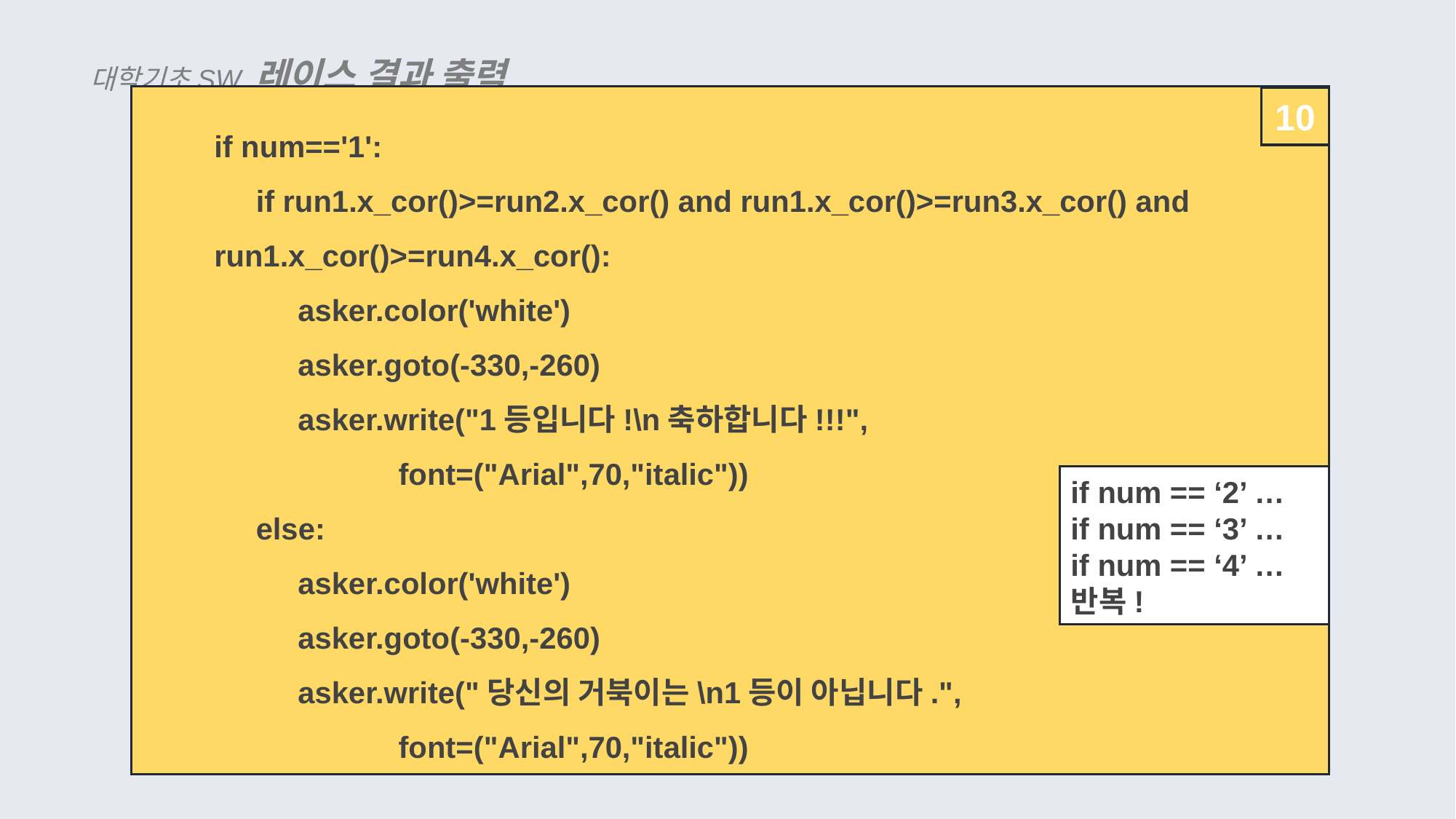

대학기초SW 레이스 결과 출력

10
if num=='1':
     if run1.x_cor()>=run2.x_cor() and run1.x_cor()>=run3.x_cor() and run1.x_cor()>=run4.x_cor():
          asker.color('white')
          asker.goto(-330,-260)
          asker.write("1등입니다!\n축하합니다!!!",
                      font=("Arial",70,"italic"))
     else:
          asker.color('white')
          asker.goto(-330,-260)
          asker.write("당신의 거북이는\n1등이 아닙니다.",
                      font=("Arial",70,"italic"))

if num == ‘2’ …
if num == ‘3’ …
if num == ‘4’ …
반복!